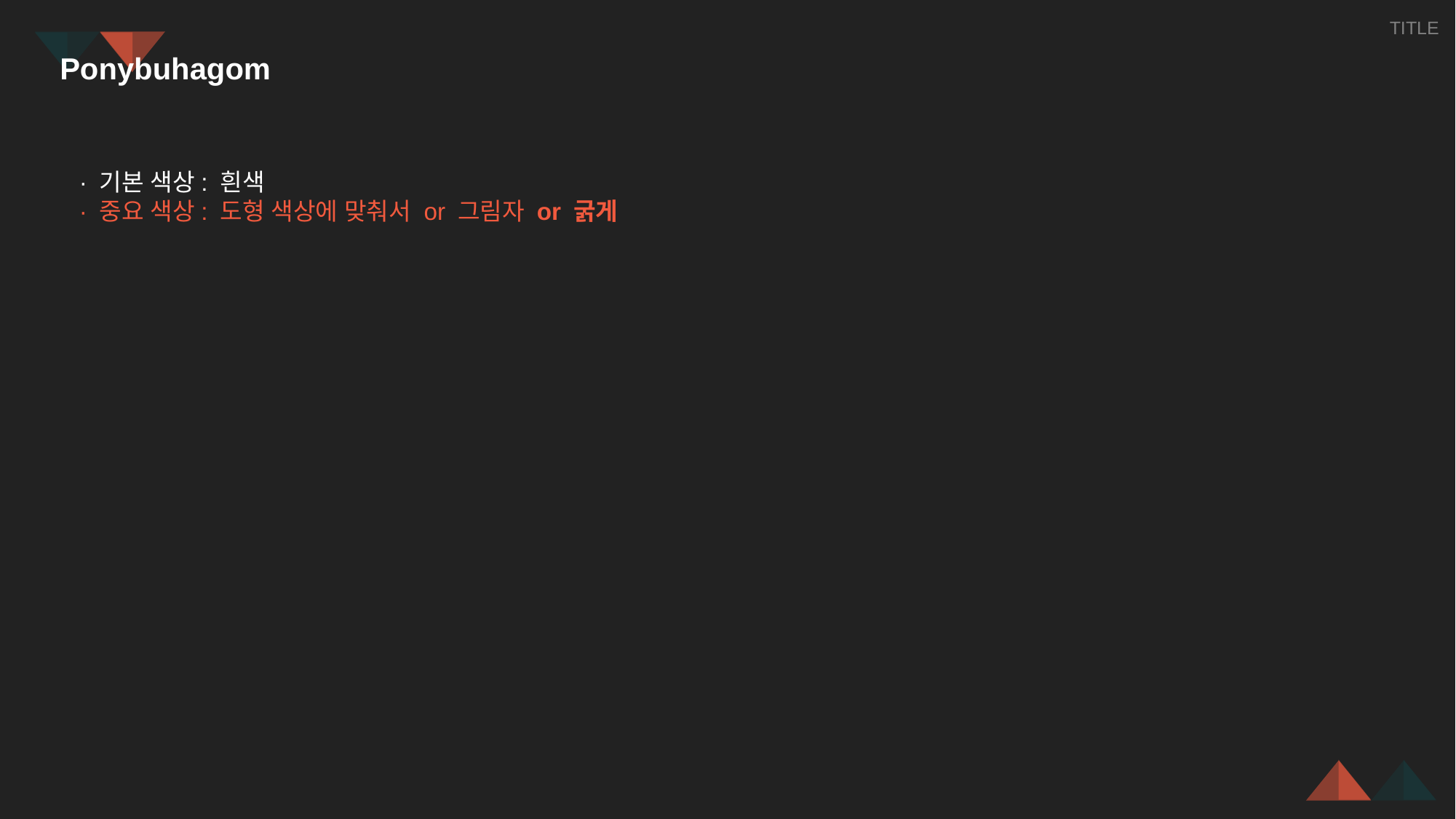

TITLE
Ponybuhagom
· 기본 색상: 흰색
· 중요 색상: 도형 색상에 맞춰서 or 그림자 or 굵게